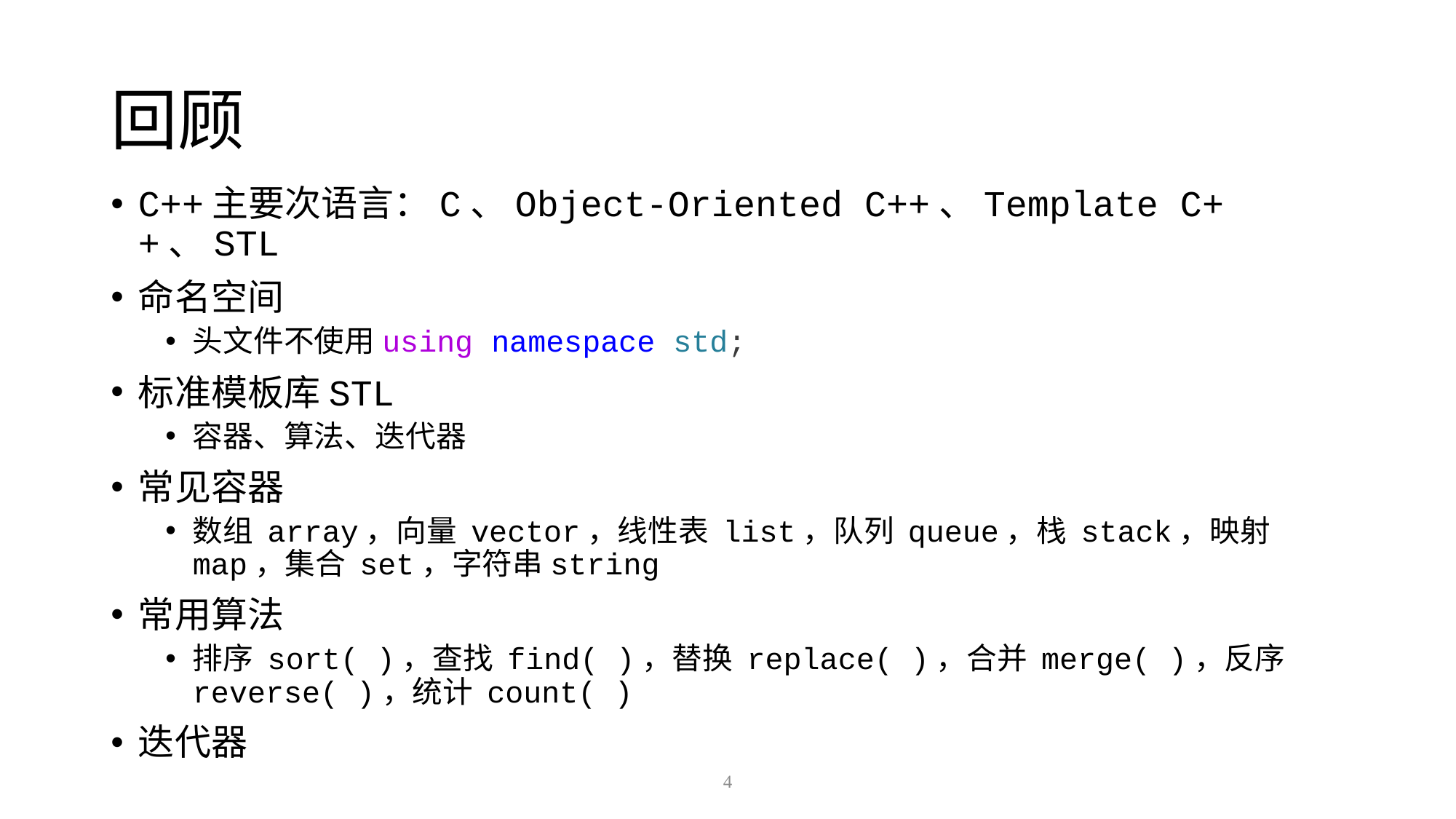

# 回顾
C++主要次语言：C、Object-Oriented C++、Template C++、STL
命名空间
头文件不使用using namespace std;
标准模板库STL
容器、算法、迭代器
常见容器
数组 array，向量 vector，线性表 list，队列 queue，栈 stack，映射 map，集合 set，字符串string
常用算法
排序 sort( )，查找 find( )，替换 replace( )，合并 merge( )，反序 reverse( )，统计 count( )
迭代器

4